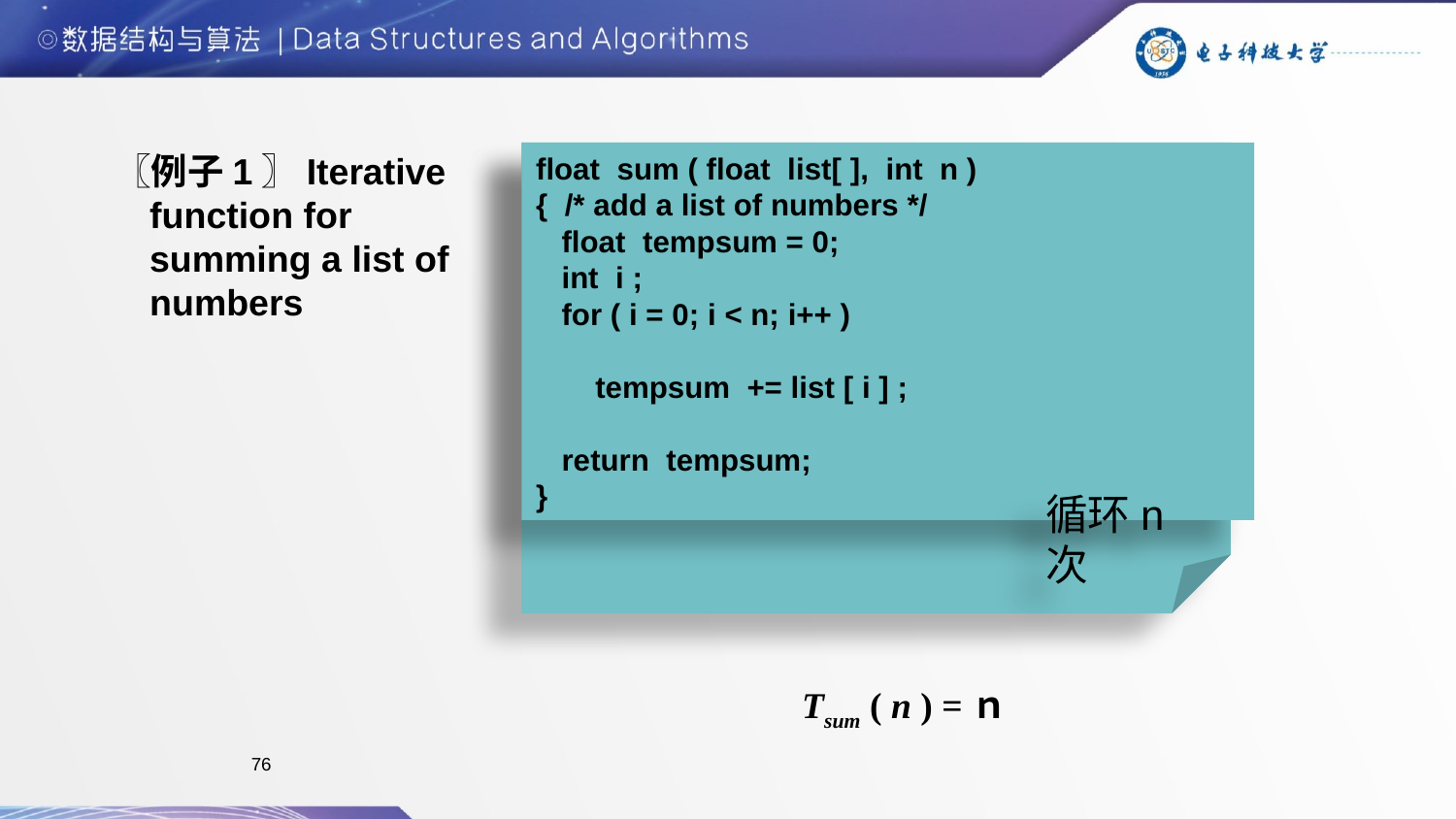

〖例子1〗Iterative function for summing a list of numbers

float  sum ( float  list[ ],  int  n )
{  /* add a list of numbers */
   float  tempsum = 0;
   int  i ;
   for ( i = 0; i < n; i++ )

       tempsum  += list [ i ] ;

   return  tempsum;
}
循环n次

Tsum ( n ) =ｎ
76